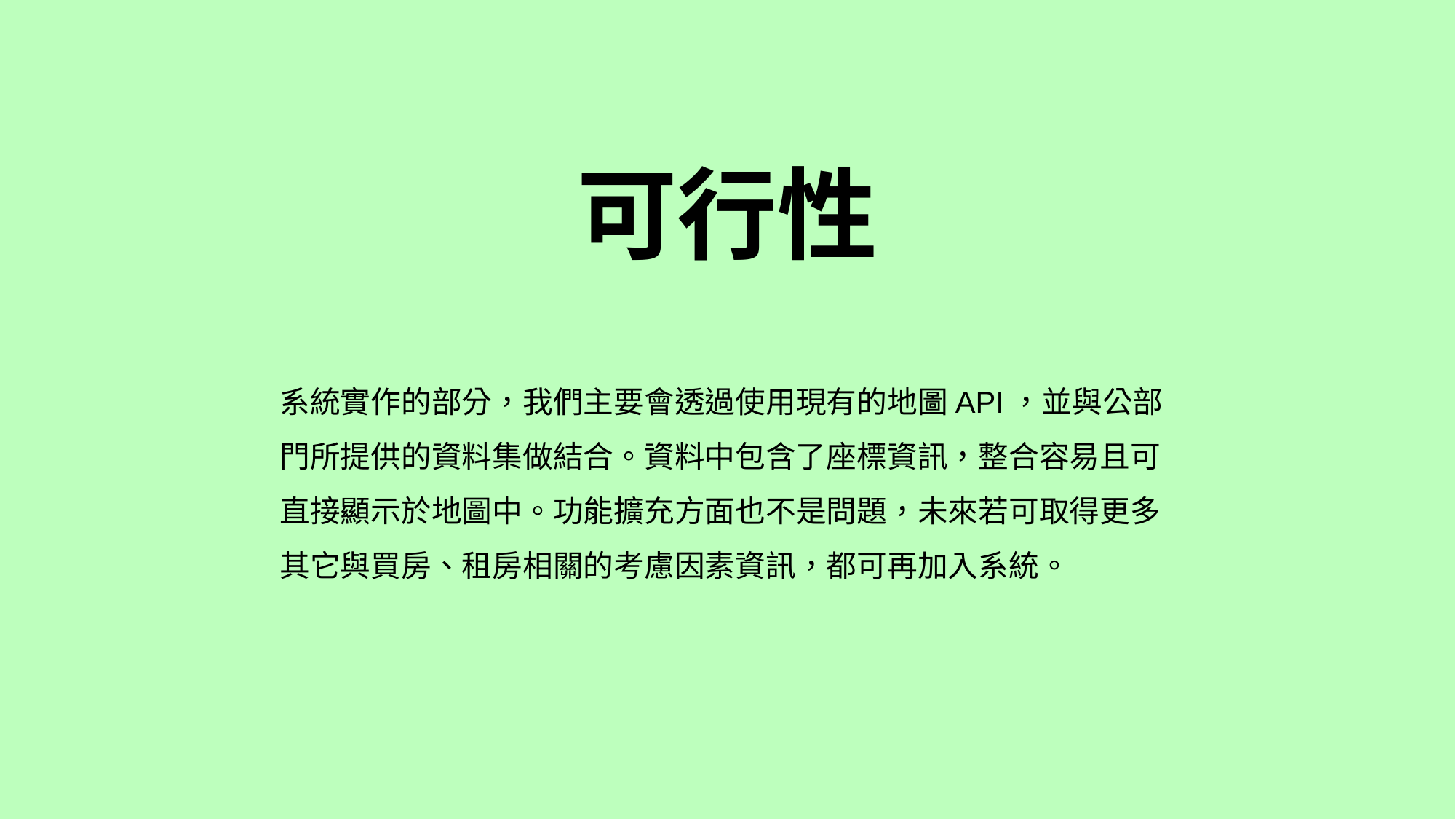

可行性
系統實作的部分，我們主要會透過使用現有的地圖API，並與公部門所提供的資料集做結合。資料中包含了座標資訊，整合容易且可直接顯示於地圖中。功能擴充方面也不是問題，未來若可取得更多其它與買房、租房相關的考慮因素資訊，都可再加入系統。
10